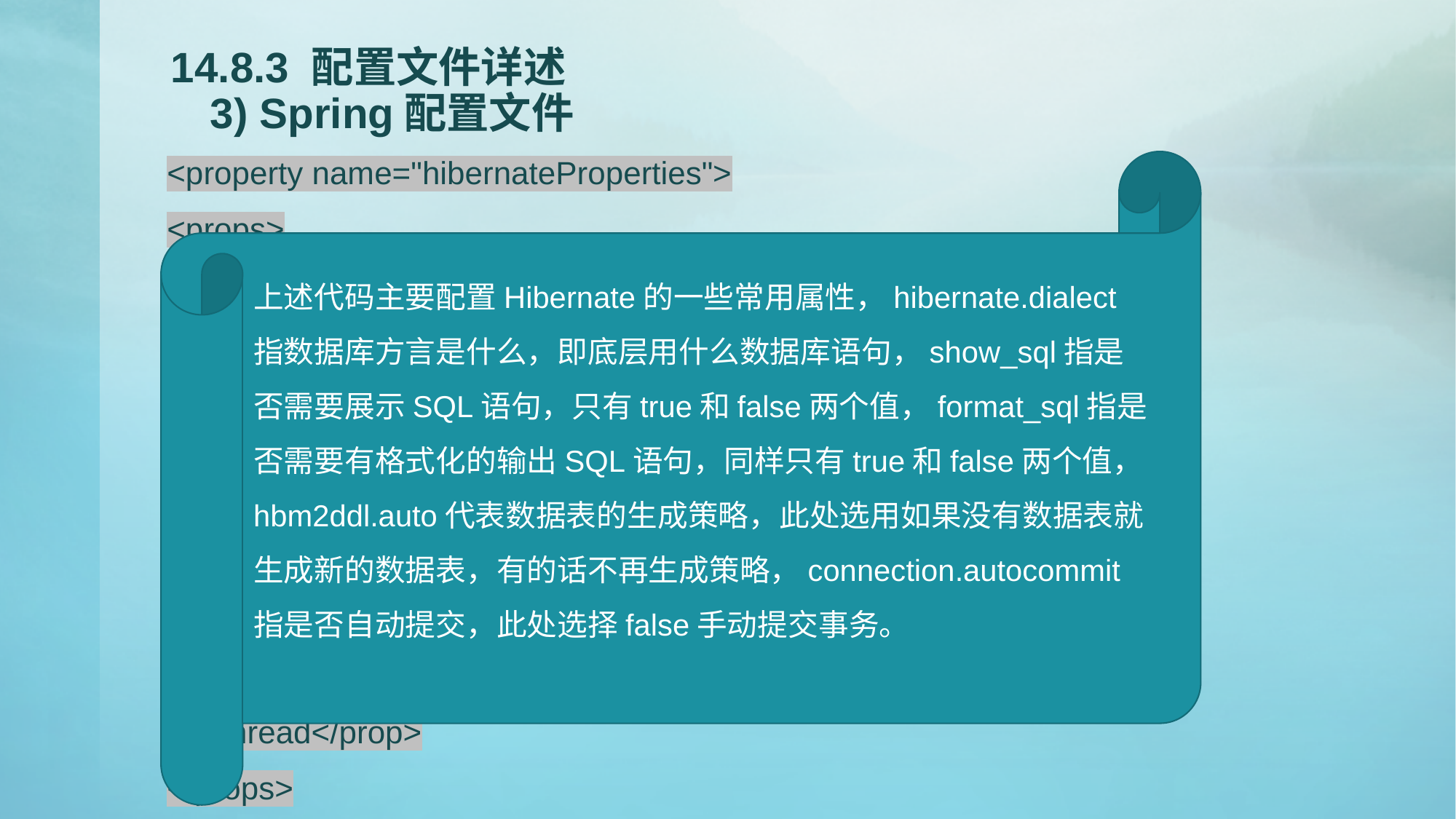

# 14.8.3 配置文件详述 3) Spring配置文件
<property name="hibernateProperties">
<props>
    <prop key="hibernate.dialect">
      org.hibernate.dialect.OracleDialect</prop>
    <prop key="hibernate.show_sql">true</prop>
    <prop key="hibernate.format_sql">true</prop>
    <prop key="hibernate.hbm2ddl.auto">UPDATE</prop>
    <prop key="hibernate.connection.autocommit">false</prop>
    <!--getCurrentSession的配置-->
    <prop key="hibernate.current_session_context_class">
      thread</prop>
</props>
上述代码主要配置Hibernate的一些常用属性，hibernate.dialect指数据库方言是什么，即底层用什么数据库语句，show_sql指是否需要展示SQL语句，只有true和false两个值，format_sql指是否需要有格式化的输出SQL语句，同样只有true和false两个值，hbm2ddl.auto代表数据表的生成策略，此处选用如果没有数据表就生成新的数据表，有的话不再生成策略，connection.autocommit指是否自动提交，此处选择false手动提交事务。